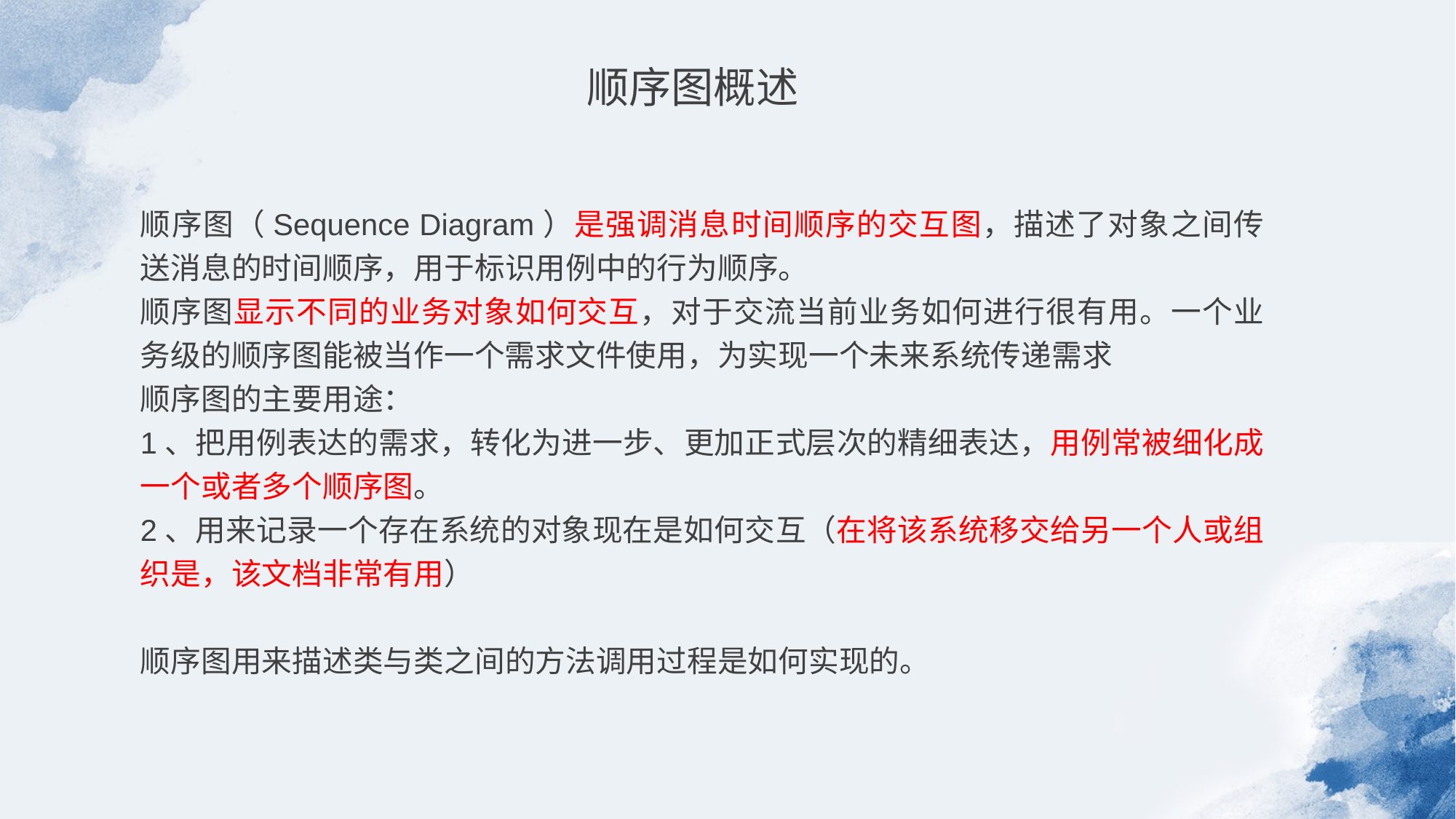

顺序图概述
顺序图（Sequence Diagram）是强调消息时间顺序的交互图，描述了对象之间传送消息的时间顺序，用于标识用例中的行为顺序。
顺序图显示不同的业务对象如何交互，对于交流当前业务如何进行很有用。一个业务级的顺序图能被当作一个需求文件使用，为实现一个未来系统传递需求
顺序图的主要用途：
1、把用例表达的需求，转化为进一步、更加正式层次的精细表达，用例常被细化成一个或者多个顺序图。
2、用来记录一个存在系统的对象现在是如何交互（在将该系统移交给另一个人或组织是，该文档非常有用）

顺序图用来描述类与类之间的方法调用过程是如何实现的。